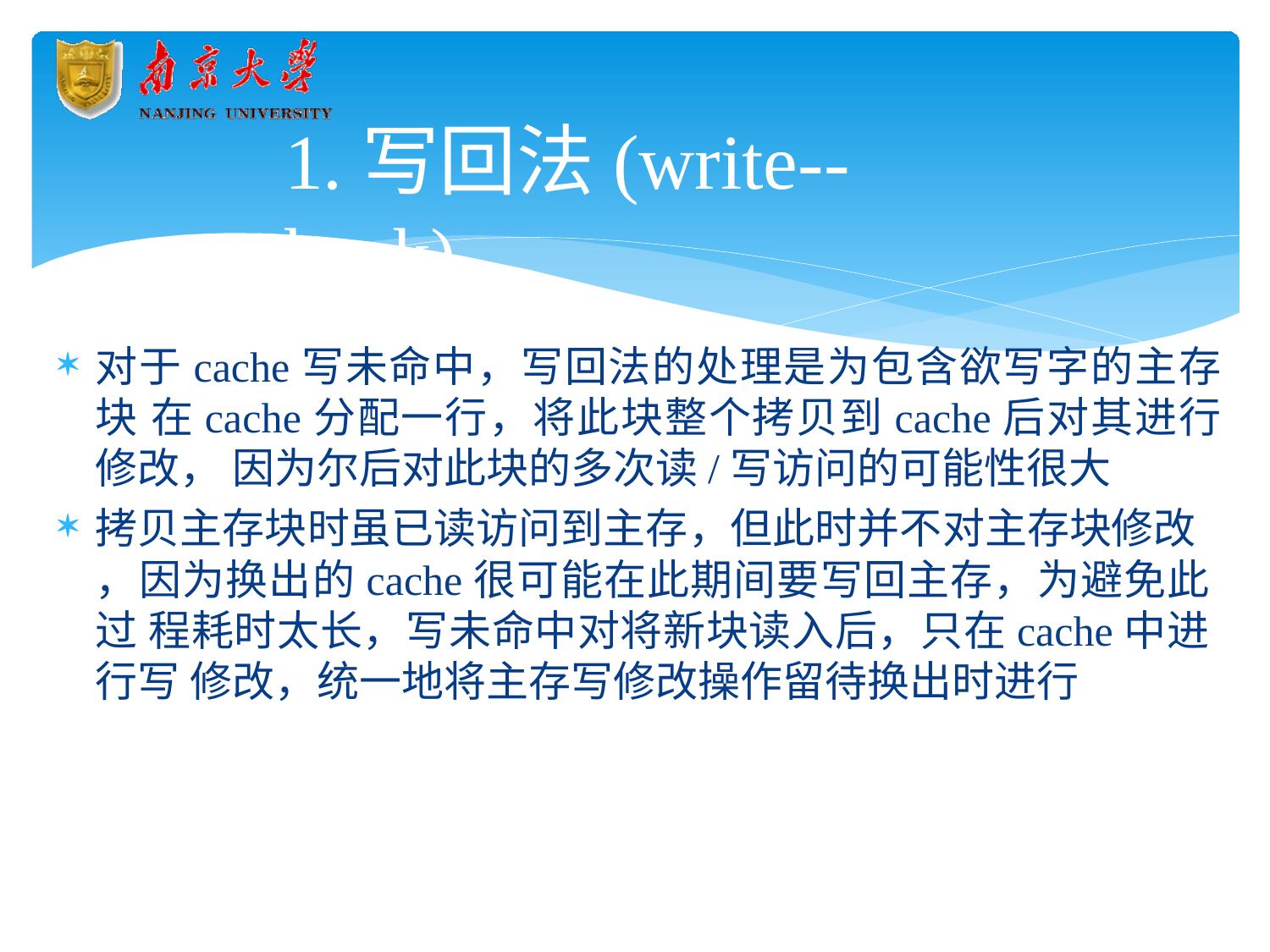

# 1.写回法(write--back)
对于cache写未命中，写回法的处理是为包含欲写字的主存块 在cache分配一行，将此块整个拷贝到cache后对其进行修改， 因为尔后对此块的多次读/写访问的可能性很大
拷贝主存块时虽已读访问到主存，但此时并不对主存块修改
，因为换出的cache很可能在此期间要写回主存，为避免此过 程耗时太长，写未命中对将新块读入后，只在cache中进行写 修改，统一地将主存写修改操作留待换出时进行